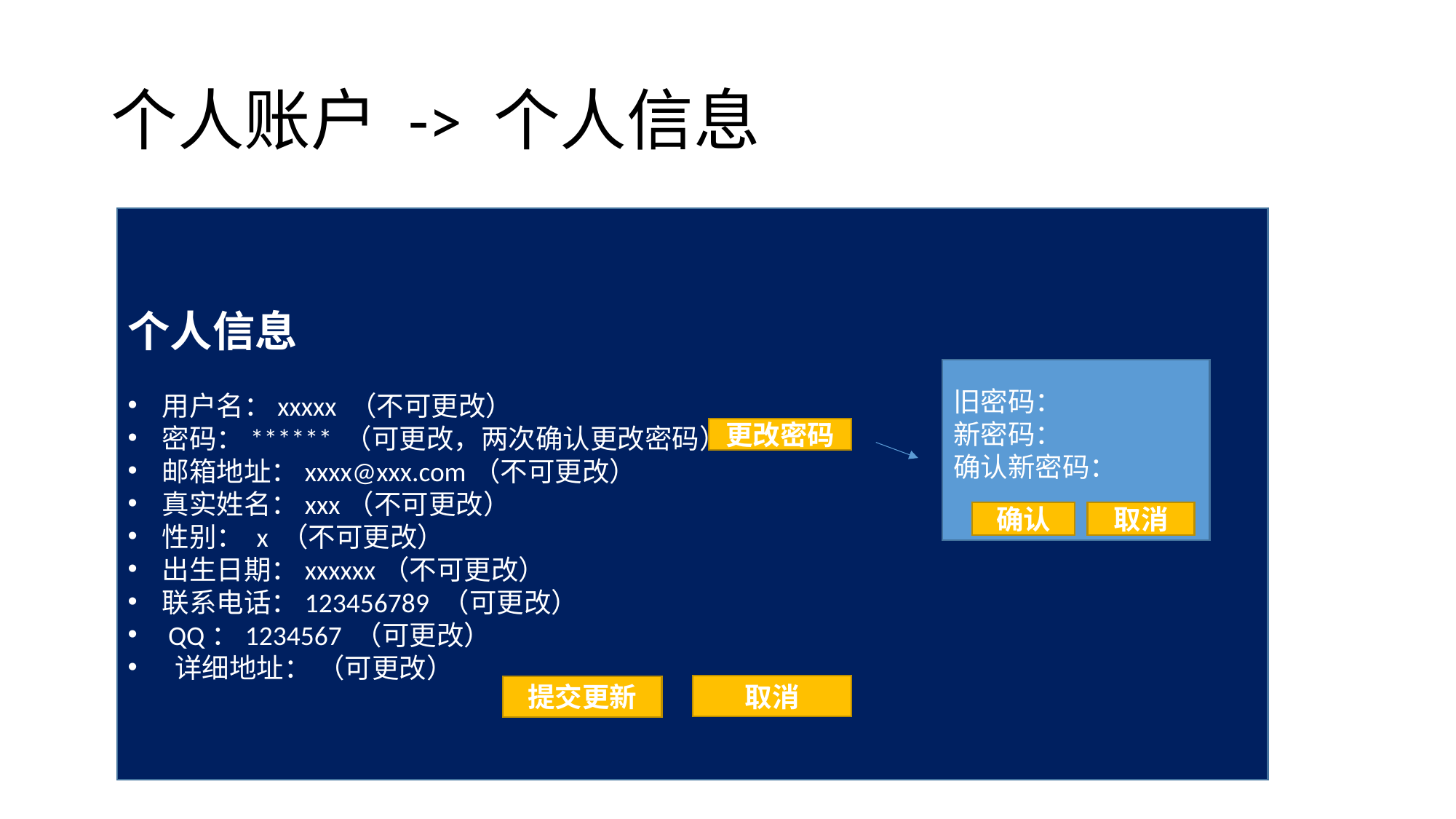

# 个人账户 -> 个人信息
个人信息

用户名：xxxxx （不可更改）
密码：****** （可更改，两次确认更改密码）
邮箱地址：xxxx@xxx.com（不可更改）
真实姓名：xxx（不可更改）
性别： x （不可更改）
出生日期：xxxxxx（不可更改）
联系电话：123456789 （可更改）
 QQ：1234567 （可更改）
 详细地址： （可更改）
旧密码：
新密码：
确认新密码：

更改密码
确认
取消
取消
提交更新